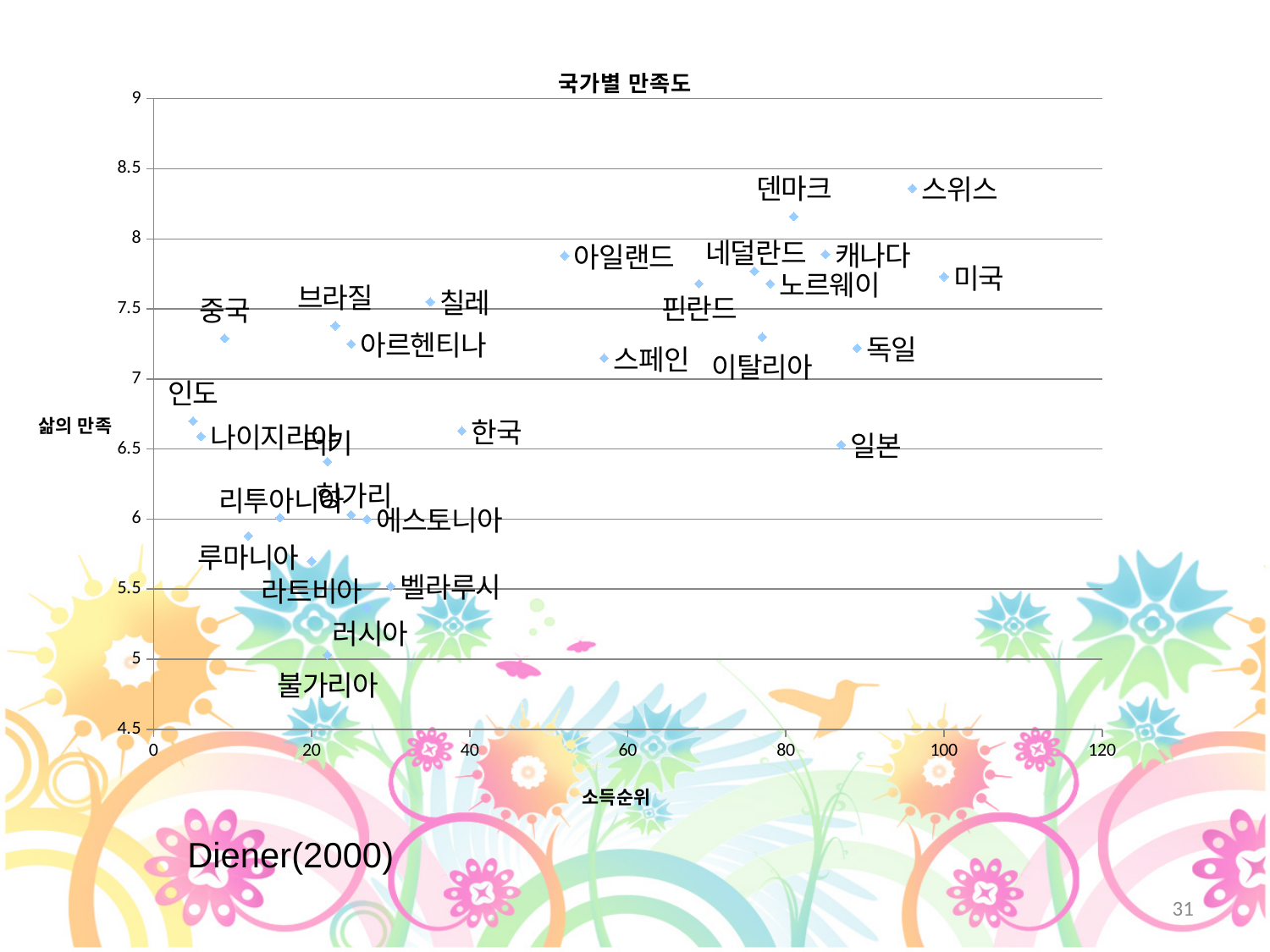

### Chart: 국가별 만족도

| Category |  |
|---|---|
Diener(2000)
31